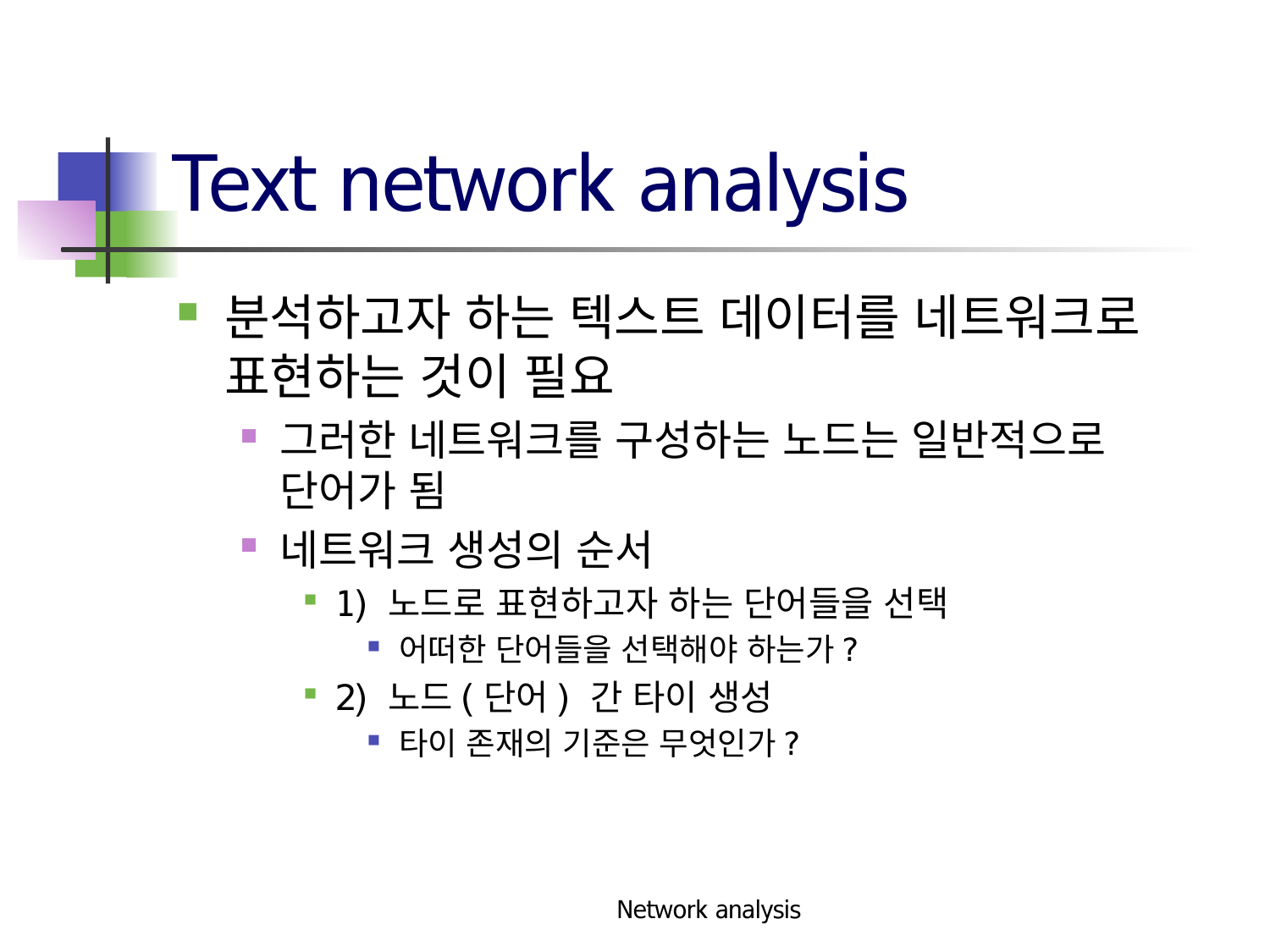

# Text network analysis
분석하고자 하는 텍스트 데이터를 네트워크로 표현하는 것이 필요
그러한 네트워크를 구성하는 노드는 일반적으로 단어가 됨
네트워크 생성의 순서
1) 노드로 표현하고자 하는 단어들을 선택
어떠한 단어들을 선택해야 하는가?
2) 노드(단어) 간 타이 생성
타이 존재의 기준은 무엇인가?
Network analysis